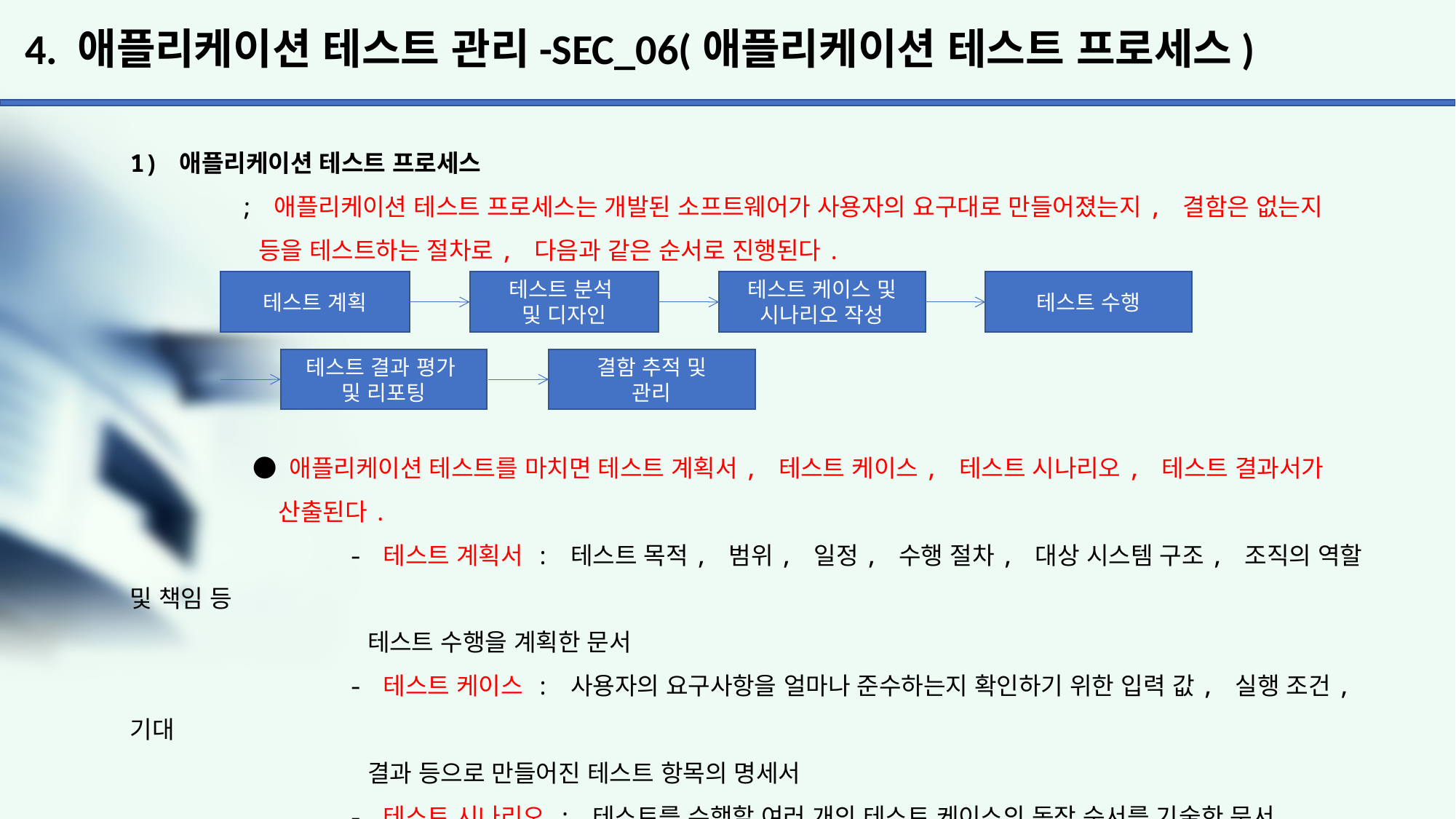

# 4. 애플리케이션 테스트 관리-SEC_06(애플리케이션 테스트 프로세스)
1) 애플리케이션 테스트 프로세스
	; 애플리케이션 테스트 프로세스는 개발된 소프트웨어가 사용자의 요구대로 만들어졌는지, 결함은 없는지
	  등을 테스트하는 절차로, 다음과 같은 순서로 진행된다.

	  ● 애플리케이션 테스트를 마치면 테스트 계획서, 테스트 케이스, 테스트 시나리오, 테스트 결과서가
	     산출된다.
		- 테스트 계획서 : 테스트 목적, 범위, 일정, 수행 절차, 대상 시스템 구조, 조직의 역할 및 책임 등
		  테스트 수행을 계획한 문서
		- 테스트 케이스 : 사용자의 요구사항을 얼마나 준수하는지 확인하기 위한 입력 값, 실행 조건, 기대
		  결과 등으로 만들어진 테스트 항목의 명세서
		- 테스트 시나리오 : 테스트를 수행할 여러 개의 테스트 케이스의 동작 순서를 기술한 문서
		- 테스트 결과서 : 테스트 결과를 비교·분석한 내용을 정리한 문서
테스트 계획
테스트 분석
및 디자인
테스트 케이스 및 시나리오 작성
테스트 수행
테스트 결과 평가
및 리포팅
결함 추적 및
관리